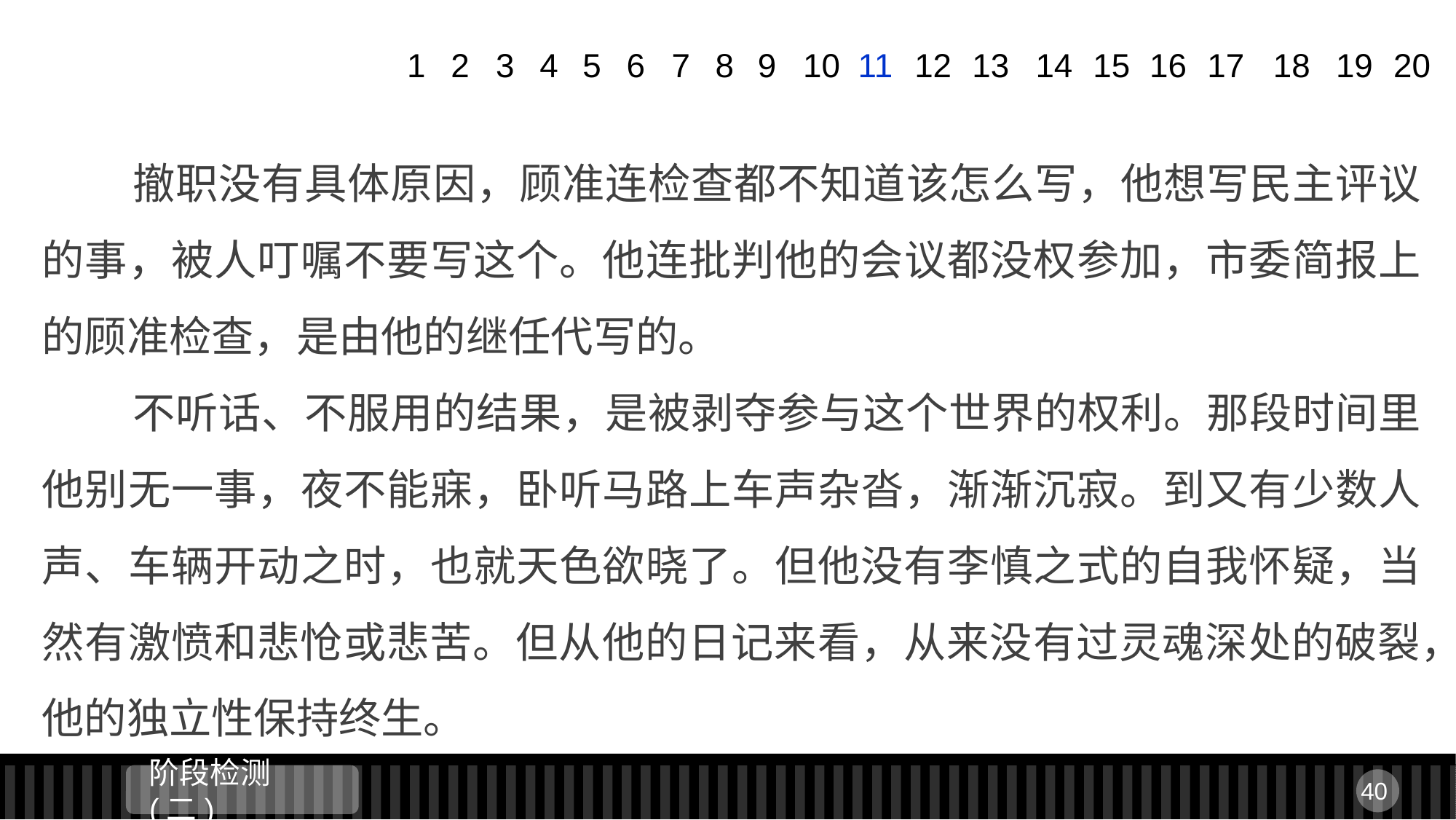

1
2
3
4
5
6
7
8
9
11
12
13
14
15
16
17
18
19
20
10
        撤职没有具体原因，顾准连检查都不知道该怎么写，他想写民主评议的事，被人叮嘱不要写这个。他连批判他的会议都没权参加，市委简报上的顾准检查，是由他的继任代写的。
        不听话、不服用的结果，是被剥夺参与这个世界的权利。那段时间里他别无一事，夜不能寐，卧听马路上车声杂沓，渐渐沉寂。到又有少数人声、车辆开动之时，也就天色欲晓了。但他没有李慎之式的自我怀疑，当然有激愤和悲怆或悲苦。但从他的日记来看，从来没有过灵魂深处的破裂，他的独立性保持终生。